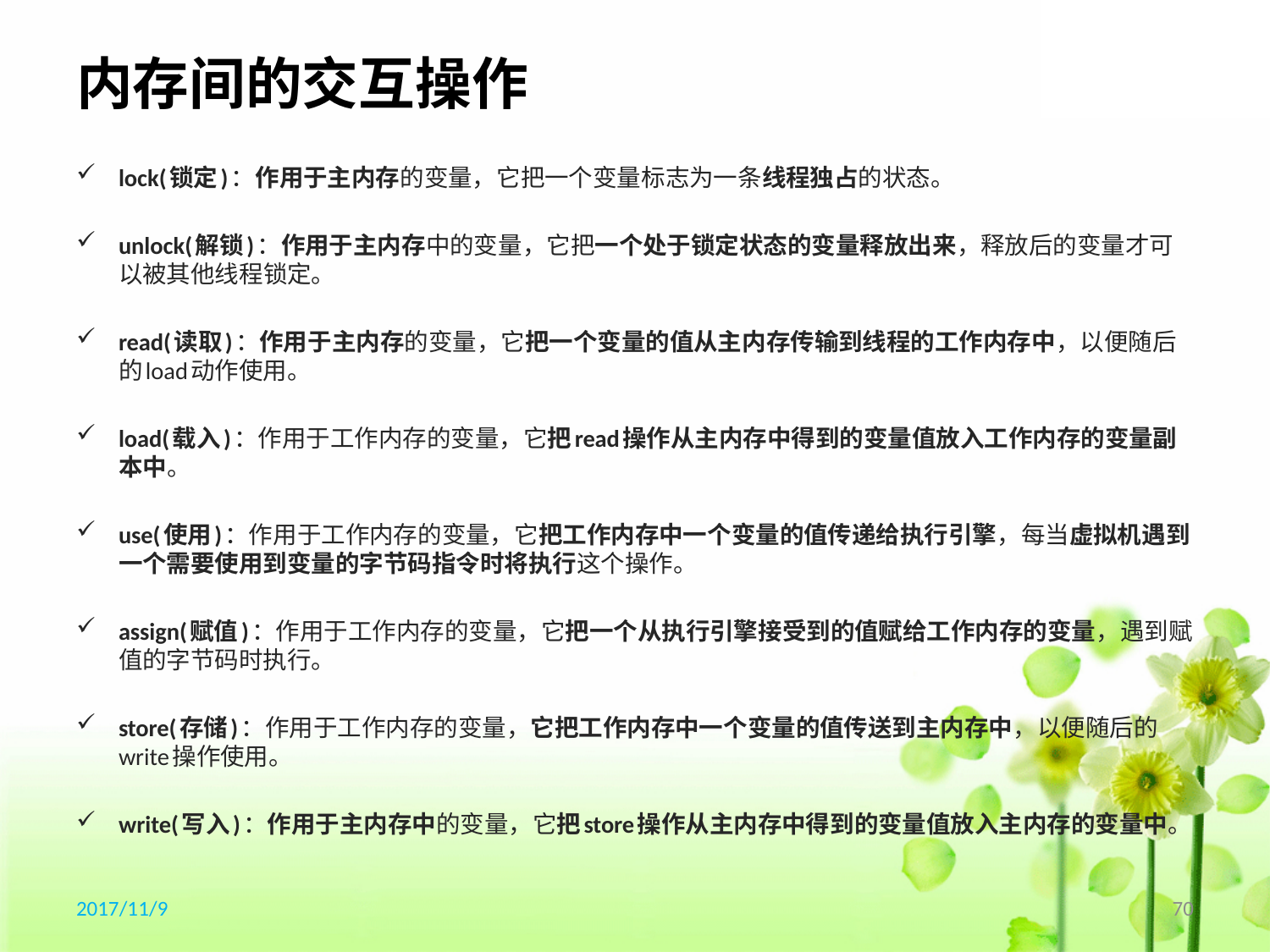

# 内存间的交互操作
lock(锁定)：作用于主内存的变量，它把一个变量标志为一条线程独占的状态。

unlock(解锁)：作用于主内存中的变量，它把一个处于锁定状态的变量释放出来，释放后的变量才可以被其他线程锁定。

read(读取)：作用于主内存的变量，它把一个变量的值从主内存传输到线程的工作内存中，以便随后的load动作使用。

load(载入)：作用于工作内存的变量，它把read操作从主内存中得到的变量值放入工作内存的变量副本中。

use(使用)：作用于工作内存的变量，它把工作内存中一个变量的值传递给执行引擎，每当虚拟机遇到一个需要使用到变量的字节码指令时将执行这个操作。

assign(赋值)：作用于工作内存的变量，它把一个从执行引擎接受到的值赋给工作内存的变量，遇到赋值的字节码时执行。

store(存储)：作用于工作内存的变量，它把工作内存中一个变量的值传送到主内存中，以便随后的write操作使用。

write(写入)：作用于主内存中的变量，它把store操作从主内存中得到的变量值放入主内存的变量中。
2017/11/9
70